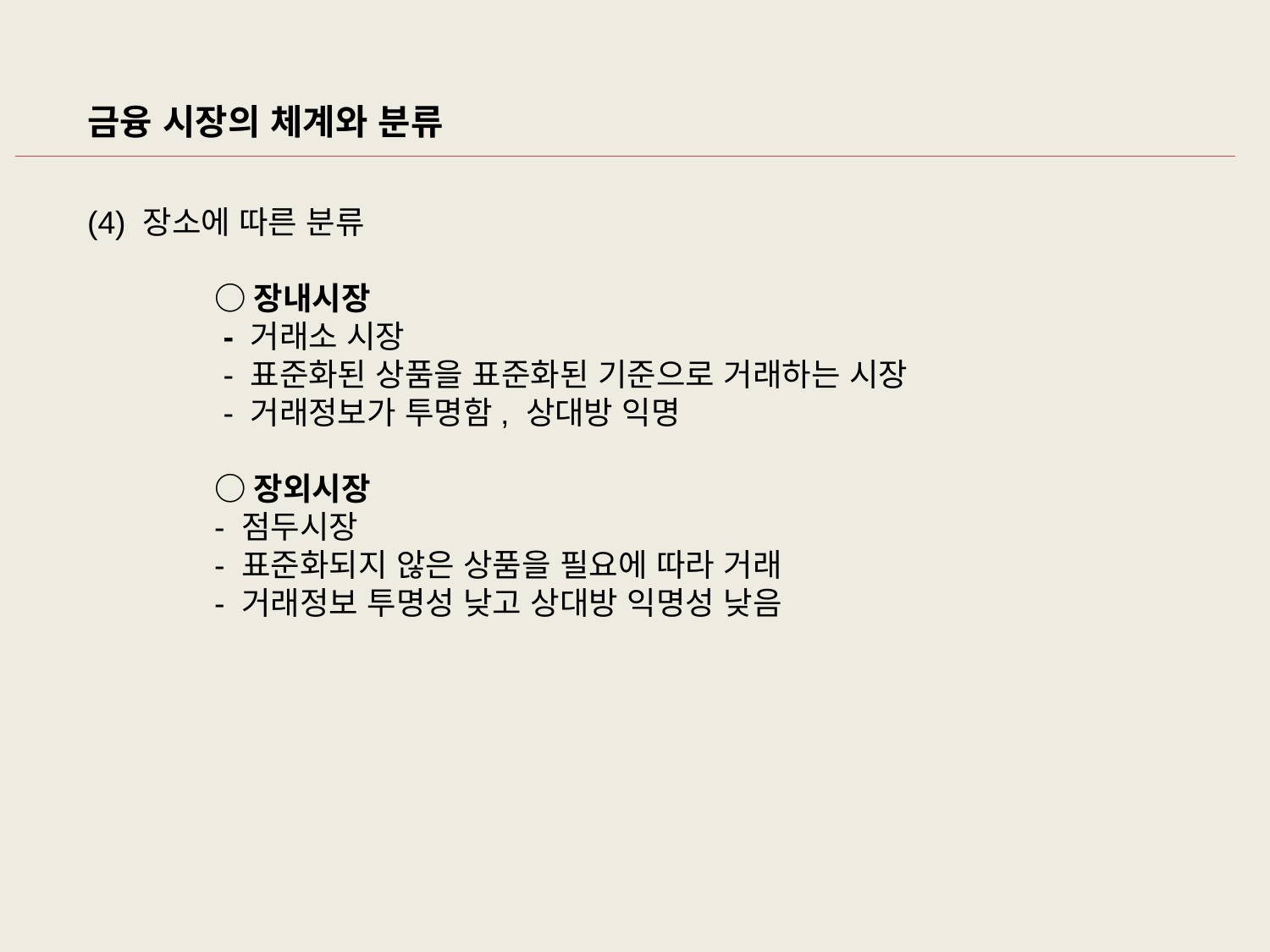

# 금융 시장의 체계와 분류
(4) 장소에 따른 분류

	○장내시장
	 - 거래소 시장
	 - 표준화된 상품을 표준화된 기준으로 거래하는 시장
	 - 거래정보가 투명함, 상대방 익명

	○장외시장
	- 점두시장
	- 표준화되지 않은 상품을 필요에 따라 거래
	- 거래정보 투명성 낮고 상대방 익명성 낮음